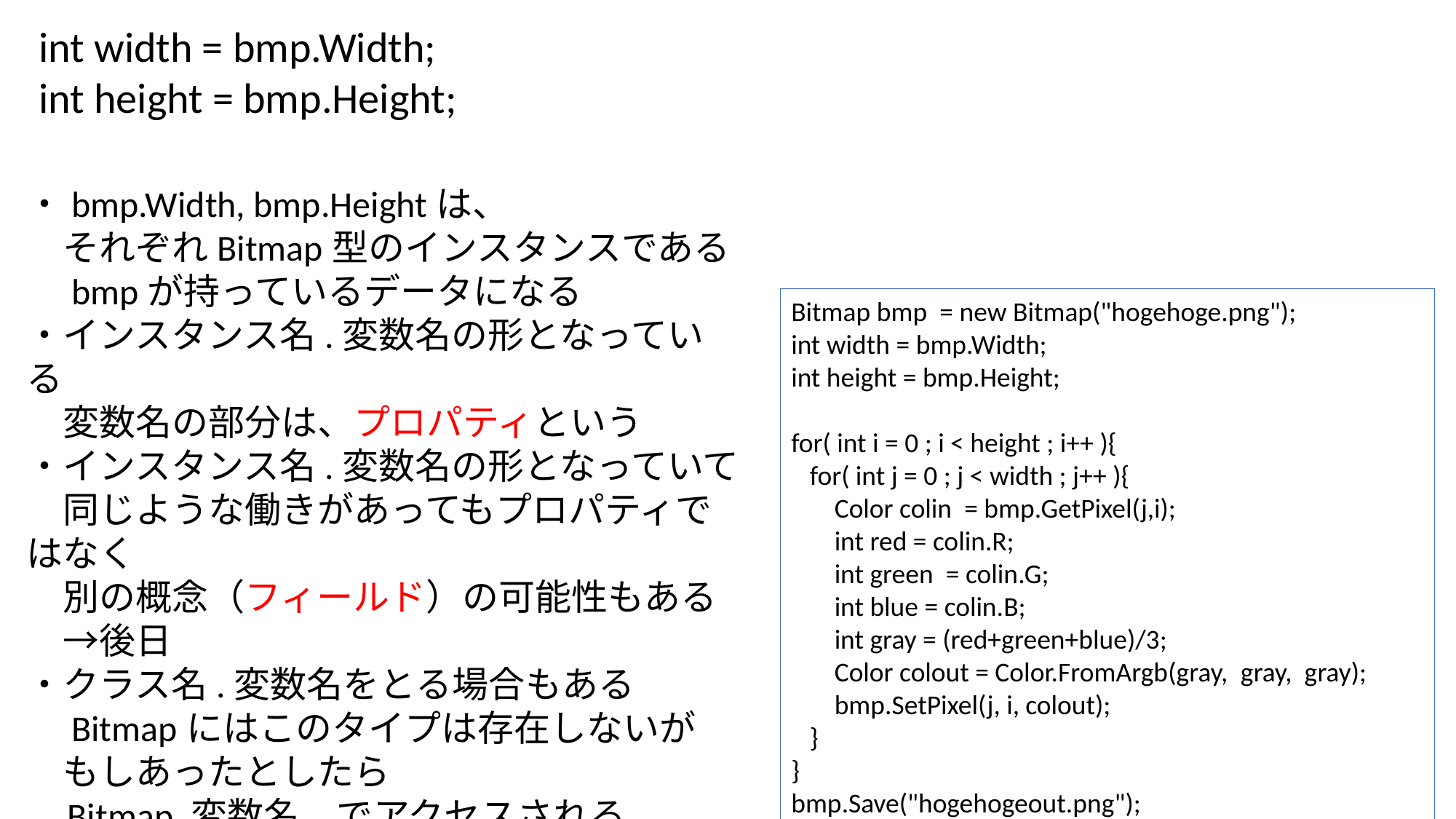

int width = bmp.Width;
int height = bmp.Height;

・bmp.Width, bmp.Heightは、
　それぞれBitmap型のインスタンスである
　bmpが持っているデータになる
・インスタンス名.変数名の形となっている
　変数名の部分は、プロパティという
・インスタンス名.変数名の形となっていて
　同じような働きがあってもプロパティではなく
　別の概念（フィールド）の可能性もある
　→後日
・クラス名.変数名をとる場合もある
　Bitmapにはこのタイプは存在しないが
　もしあったとしたら
     Bitmap.変数名　でアクセスされる
　→スタティック
Bitmap bmp  = new Bitmap("hogehoge.png");
int width = bmp.Width;
int height = bmp.Height;

for( int i = 0 ; i < height ; i++ ){
   for( int j = 0 ; j < width ; j++ ){
       Color colin  = bmp.GetPixel(j,i);
       int red = colin.R;
       int green  = colin.G;
       int blue = colin.B;
       int gray = (red+green+blue)/3;
       Color colout = Color.FromArgb(gray,  gray,  gray);
       bmp.SetPixel(j, i, colout);
   }
}
bmp.Save("hogehogeout.png");